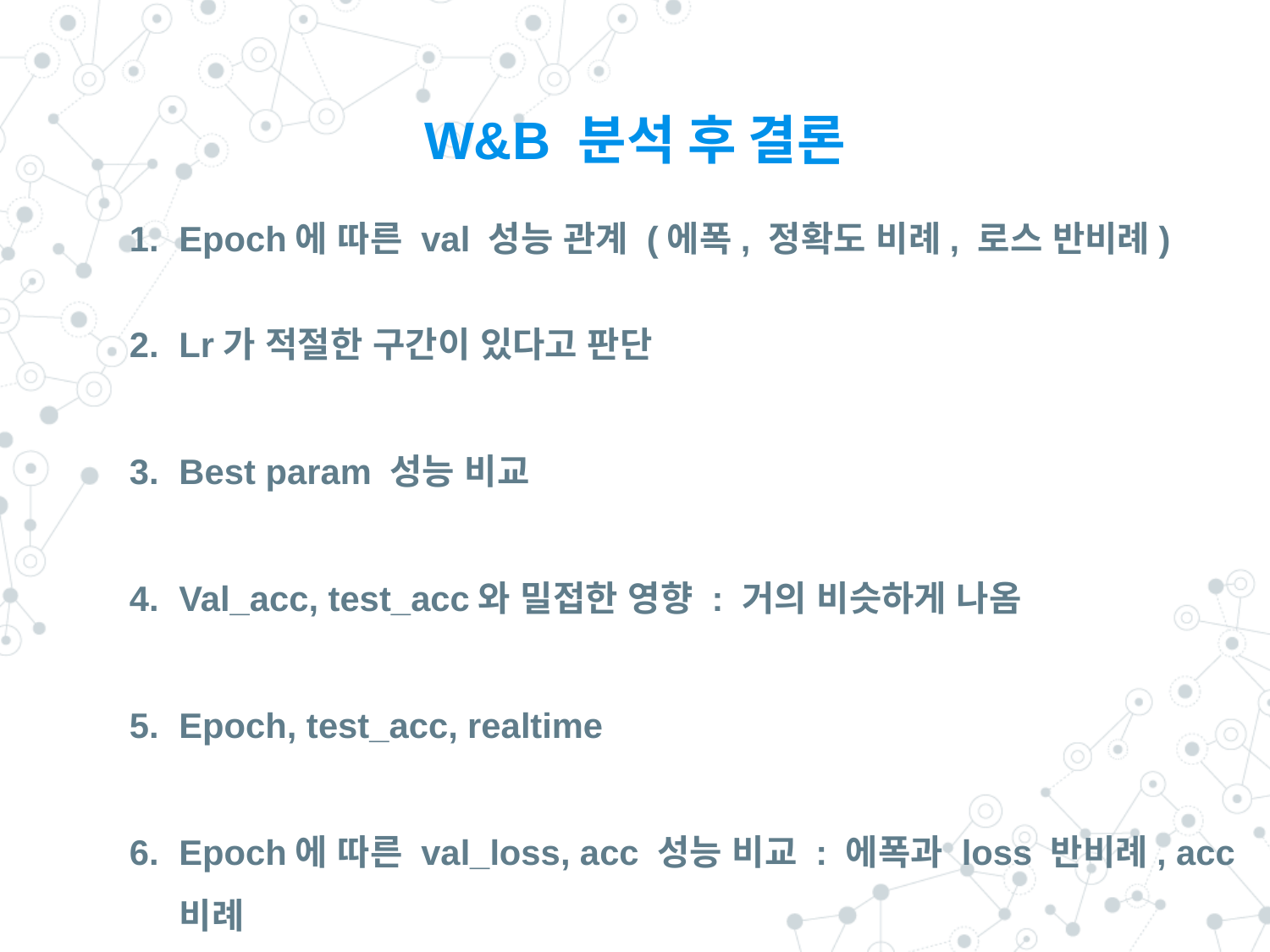

# W&B 분석 후 결론
Epoch에 따른 val 성능 관계 (에폭, 정확도 비례, 로스 반비례)
Lr가 적절한 구간이 있다고 판단
Best param 성능 비교
Val_acc, test_acc와 밀접한 영향 : 거의 비슷하게 나옴
Epoch, test_acc, realtime
Epoch에 따른 val_loss, acc 성능 비교 : 에폭과 loss 반비례, acc 비례